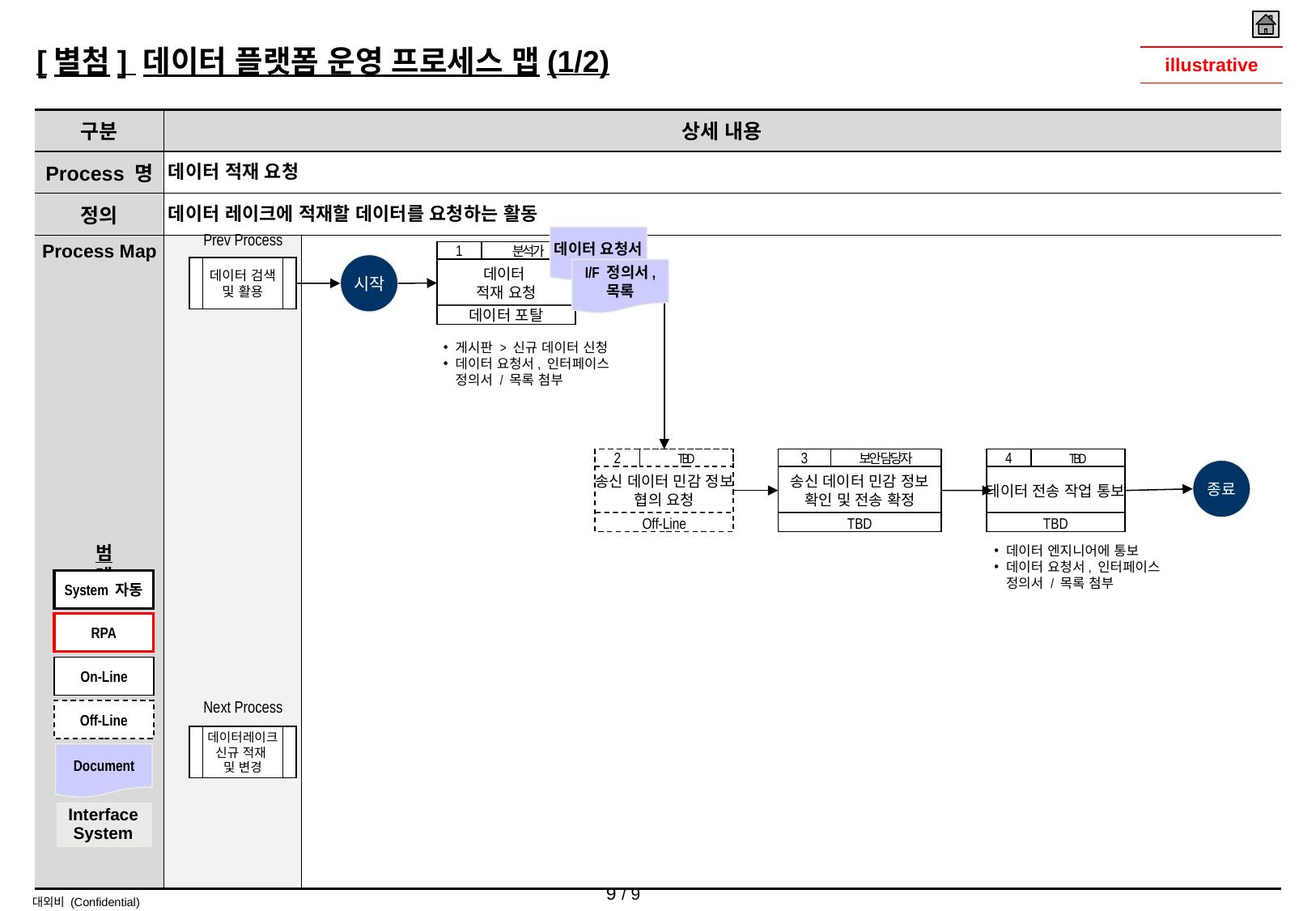

# [별첨] 데이터 플랫폼 운영 프로세스 맵(1/2)
| illustrative |
| --- |
| 구분 | 상세 내용 |  |
| --- | --- | --- |
| Process 명 | 데이터 적재 요청 |  |
| 정의 | 데이터 레이크에 적재할 데이터를 요청하는 활동 |  |
| Process Map |  |  |
Prev Process
데이터 요청서
1
분석가
데이터
적재 요청

데이터 포탈
시작
데이터 검색
및 활용
I/F 정의서, 목록
게시판 > 신규 데이터 신청
데이터 요청서, 인터페이스 정의서 / 목록 첨부
2
TBD
송신 데이터 민감 정보 협의 요청

Off-Line
3
보안 담당자
송신 데이터 민감 정보 확인 및 전송 확정

TBD
4
TBD
데이터 전송 작업 통보

TBD
종료
범례
데이터 엔지니어에 통보
데이터 요청서, 인터페이스 정의서 / 목록 첨부
System 자동
RPA
On-Line
Next Process
Off-Line
데이터레이크
신규 적재
및 변경
Document
| Interface System |
| --- |